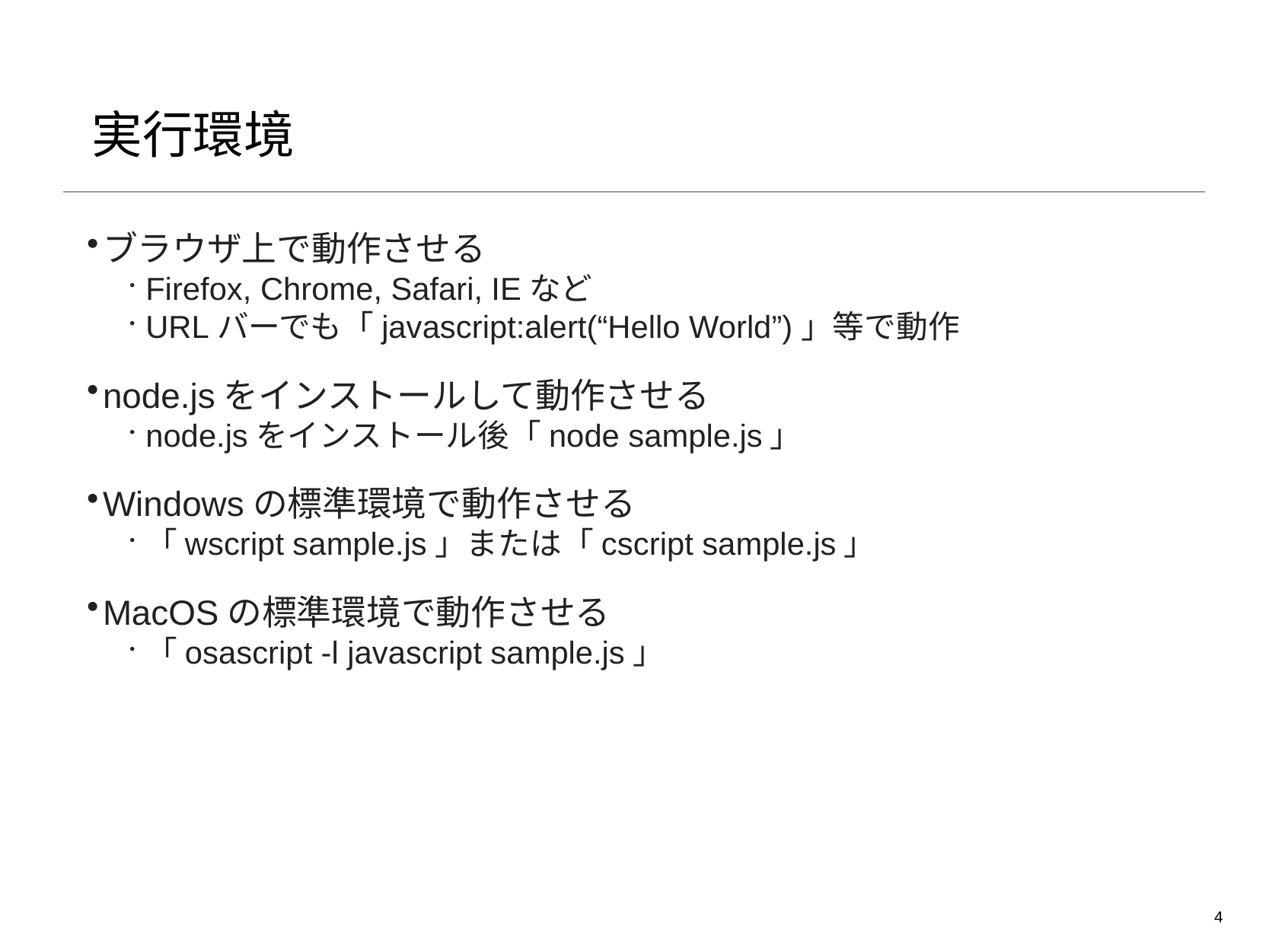

# 実行環境
ブラウザ上で動作させる
Firefox, Chrome, Safari, IEなど
URLバーでも「javascript:alert(“Hello World”)」等で動作
node.jsをインストールして動作させる
node.jsをインストール後「node sample.js」
Windowsの標準環境で動作させる
「wscript sample.js」または「cscript sample.js」
MacOSの標準環境で動作させる
「osascript -l javascript sample.js」
4